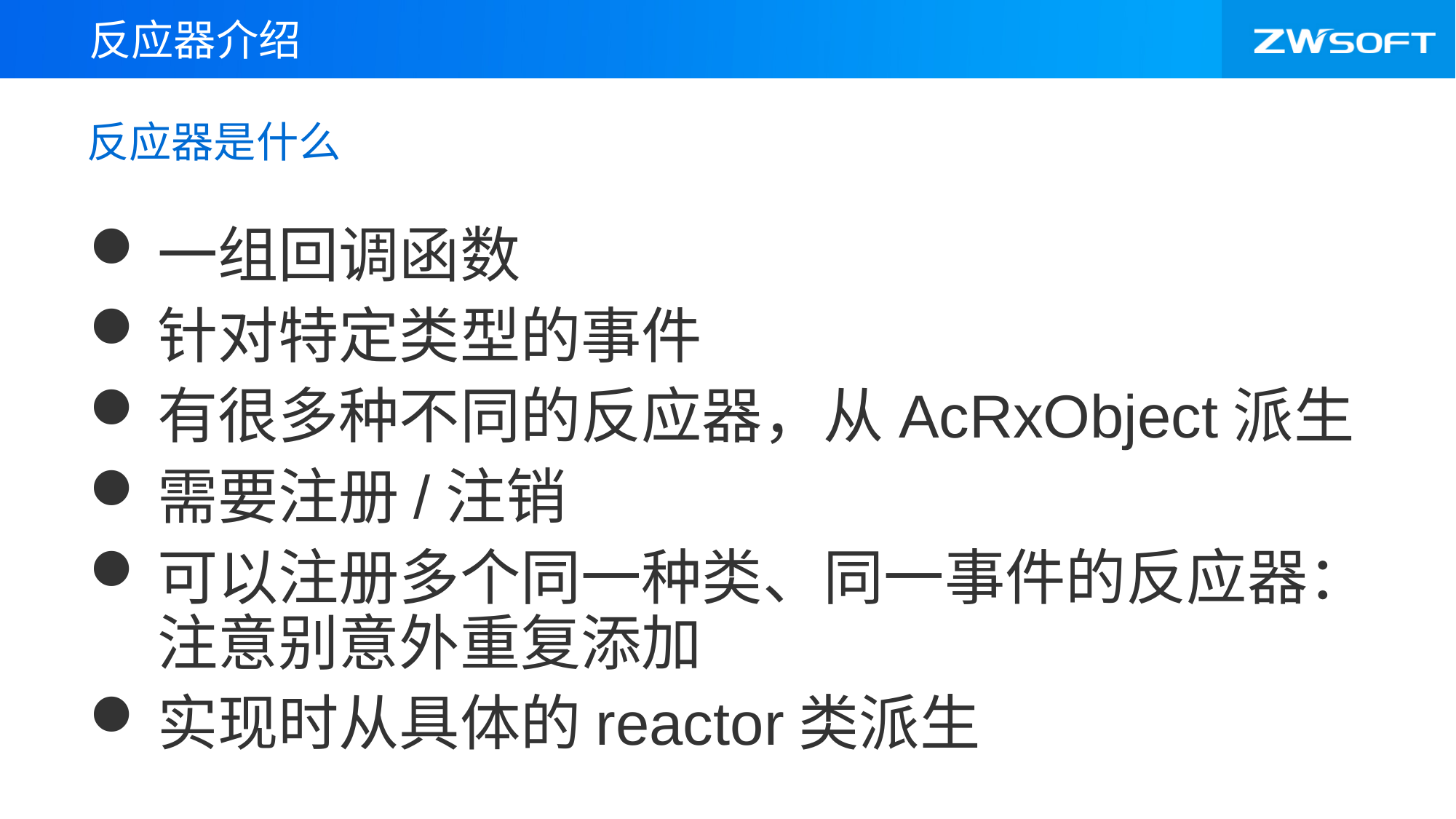

反应器介绍
# 反应器是什么
一组回调函数
针对特定类型的事件
有很多种不同的反应器，从AcRxObject派生
需要注册/注销
可以注册多个同一种类、同一事件的反应器：注意别意外重复添加
实现时从具体的reactor类派生